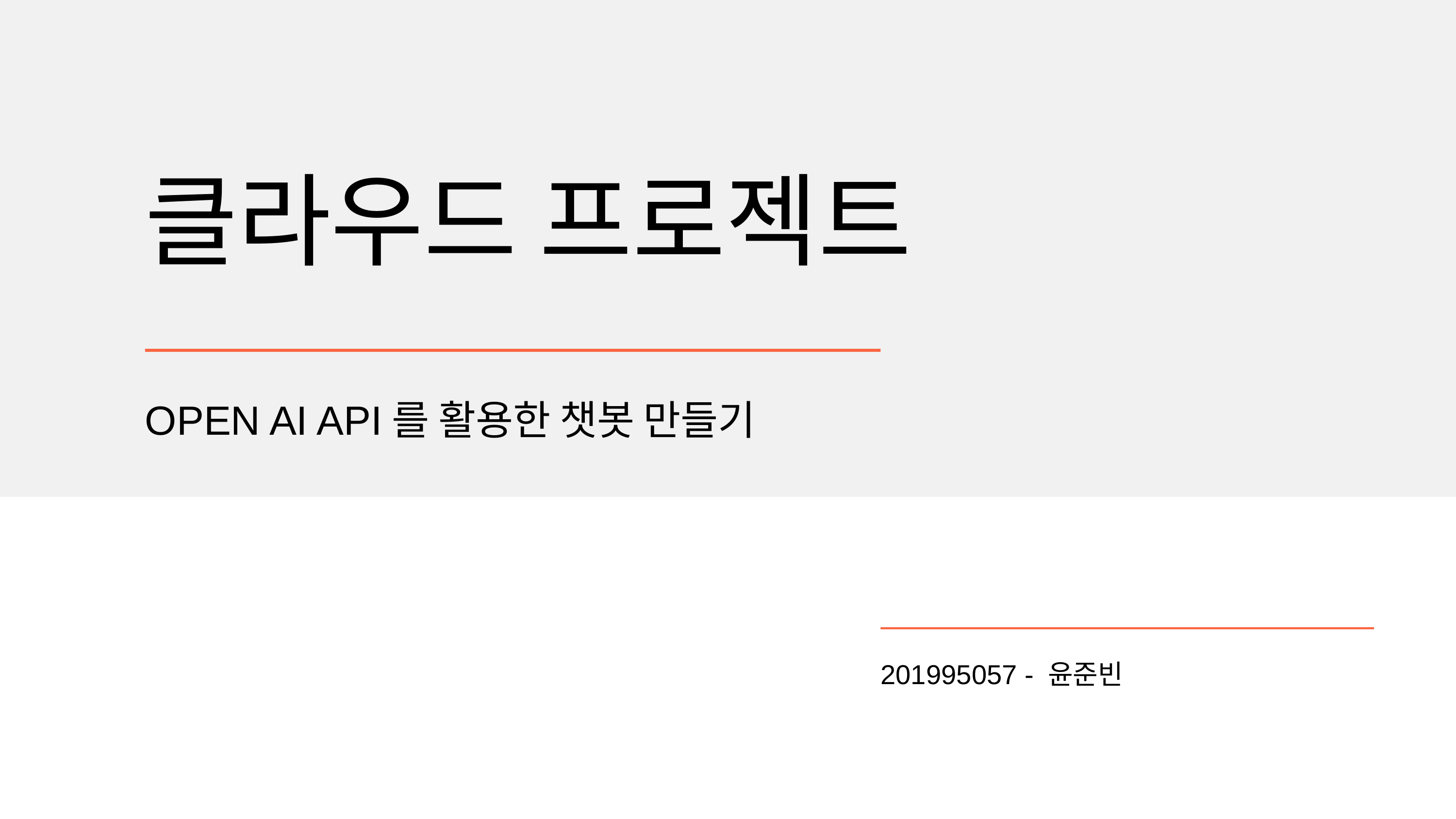

클라우드 프로젝트

OPEN AI API를 활용한 챗봇 만들기

201995057 - 윤준빈